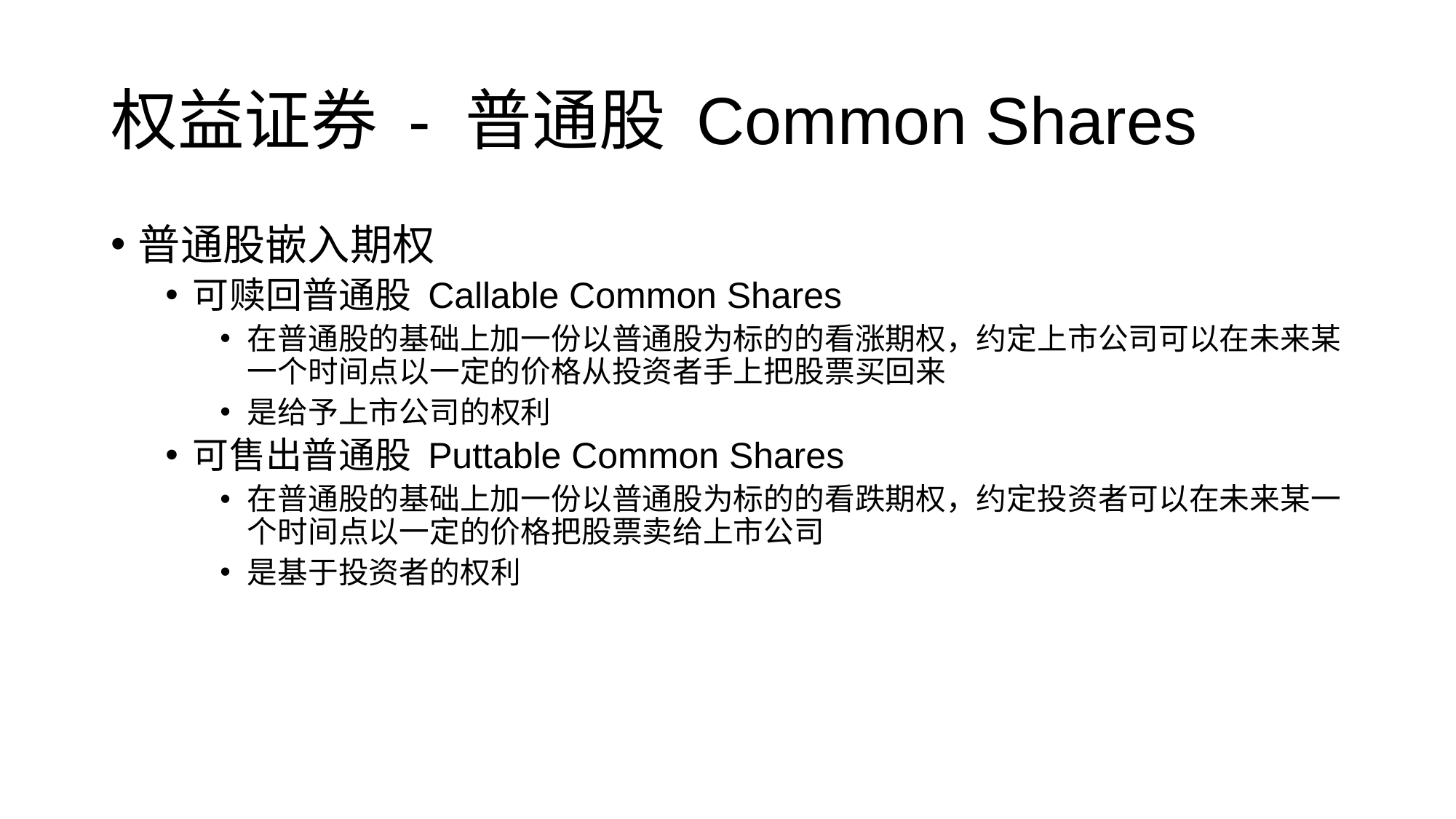

# 权益证券 - 普通股 Common Shares
普通股嵌入期权
可赎回普通股 Callable Common Shares
在普通股的基础上加一份以普通股为标的的看涨期权，约定上市公司可以在未来某一个时间点以一定的价格从投资者手上把股票买回来
是给予上市公司的权利
可售出普通股 Puttable Common Shares
在普通股的基础上加一份以普通股为标的的看跌期权，约定投资者可以在未来某一个时间点以一定的价格把股票卖给上市公司
是基于投资者的权利